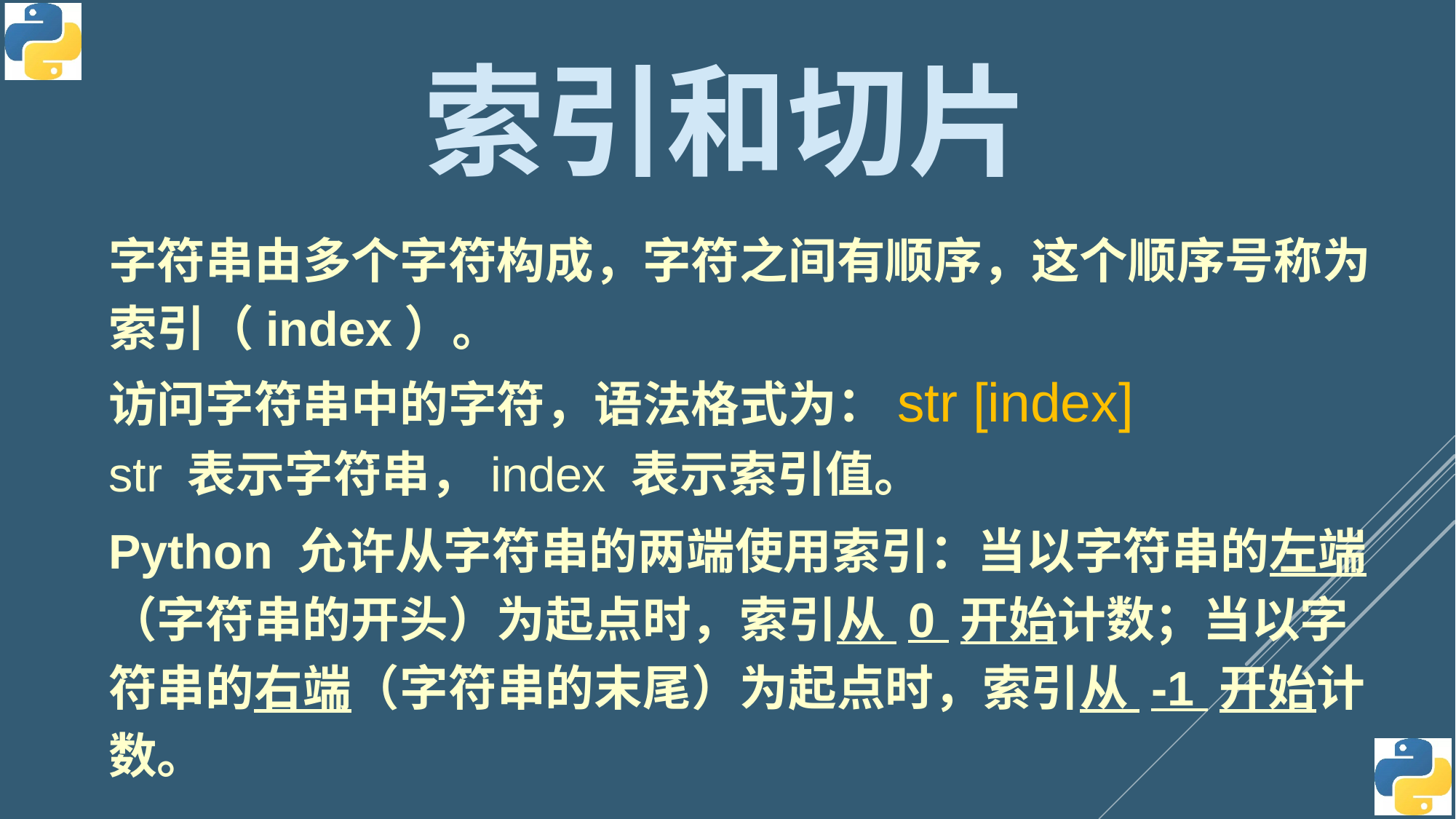

索引和切片
字符串由多个字符构成，字符之间有顺序，这个顺序号称为索引（index）。
访问字符串中的字符，语法格式为：str [index]
str 表示字符串，index 表示索引值。
Python 允许从字符串的两端使用索引：当以字符串的左端（字符串的开头）为起点时，索引从 0 开始计数；当以字符串的右端（字符串的末尾）为起点时，索引从 -1 开始计数。